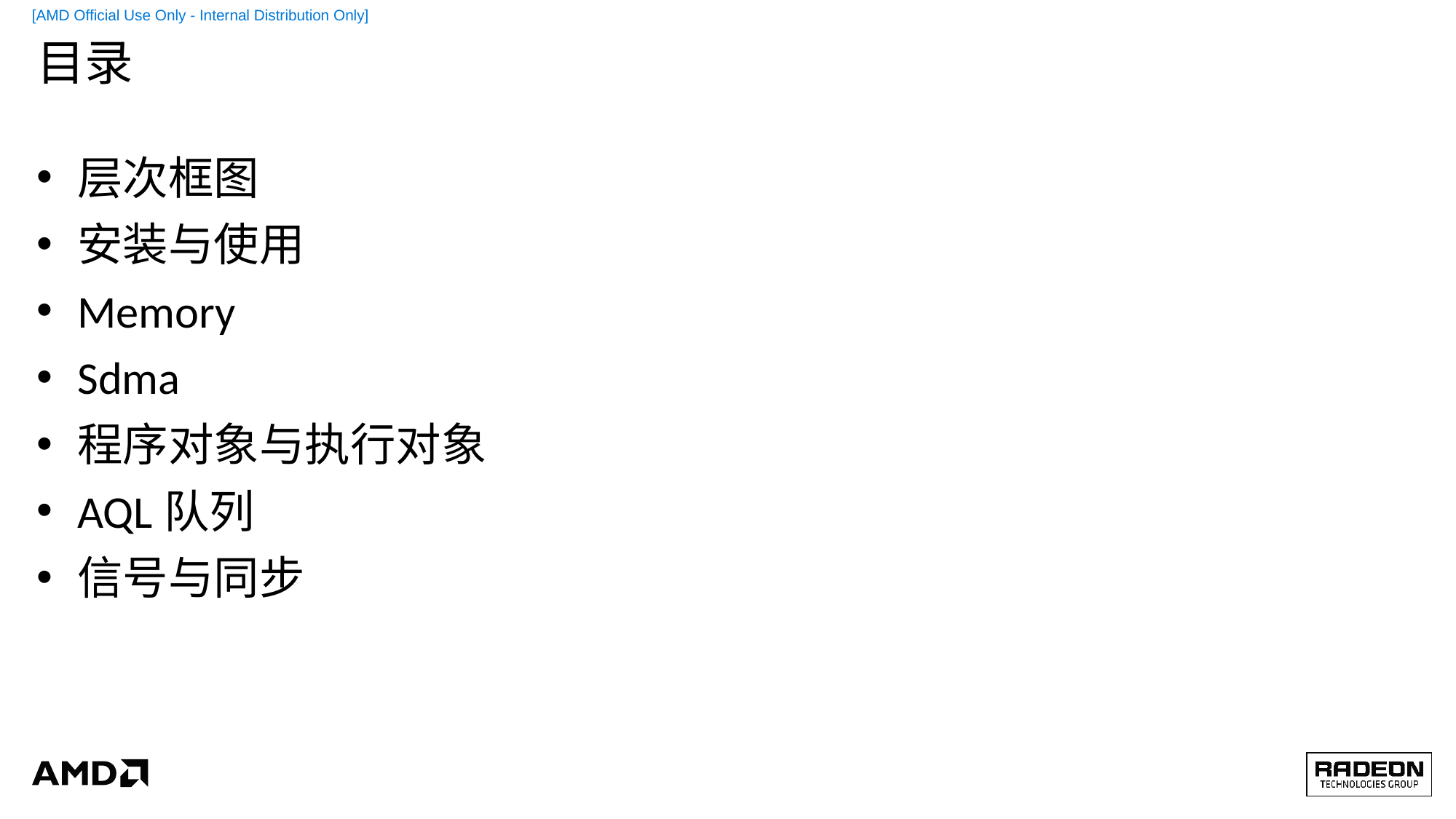

# 目录

层次框图
安装与使用
Memory
Sdma
程序对象与执行对象
AQL队列
信号与同步